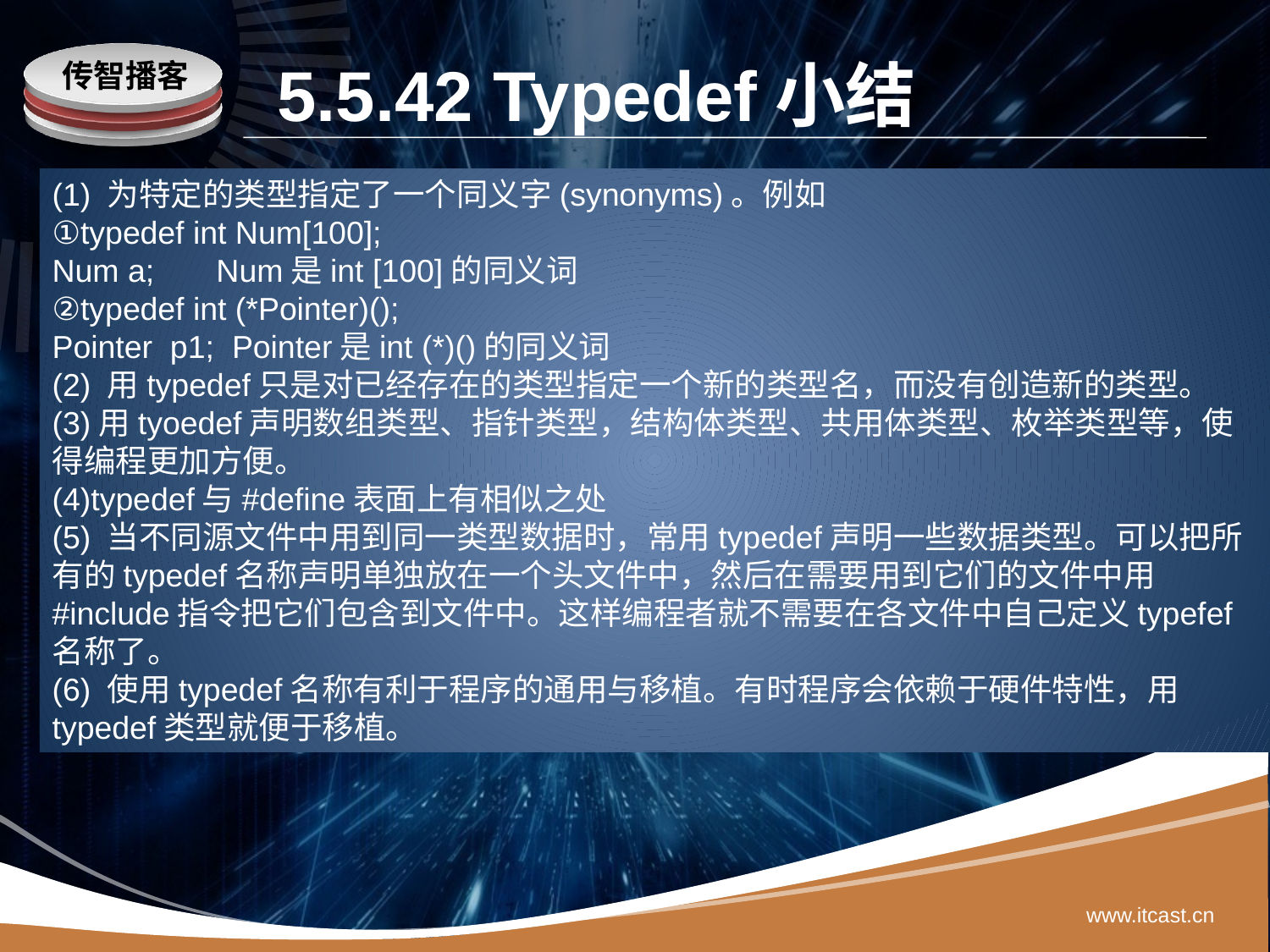

# 5.5.42 Typedef小结
(1) 为特定的类型指定了一个同义字(synonyms)。例如
①typedef int Num[100];
Num a;       Num是int [100]的同义词
②typedef int (*Pointer)();
Pointer  p1;  Pointer是int (*)()的同义词
(2) 用typedef只是对已经存在的类型指定一个新的类型名，而没有创造新的类型。
(3)用tyoedef声明数组类型、指针类型，结构体类型、共用体类型、枚举类型等，使得编程更加方便。
(4)typedef与#define表面上有相似之处
(5) 当不同源文件中用到同一类型数据时，常用typedef声明一些数据类型。可以把所有的typedef名称声明单独放在一个头文件中，然后在需要用到它们的文件中用#include指令把它们包含到文件中。这样编程者就不需要在各文件中自己定义typefef名称了。
(6) 使用typedef名称有利于程序的通用与移植。有时程序会依赖于硬件特性，用typedef类型就便于移植。
www.itcast.cn